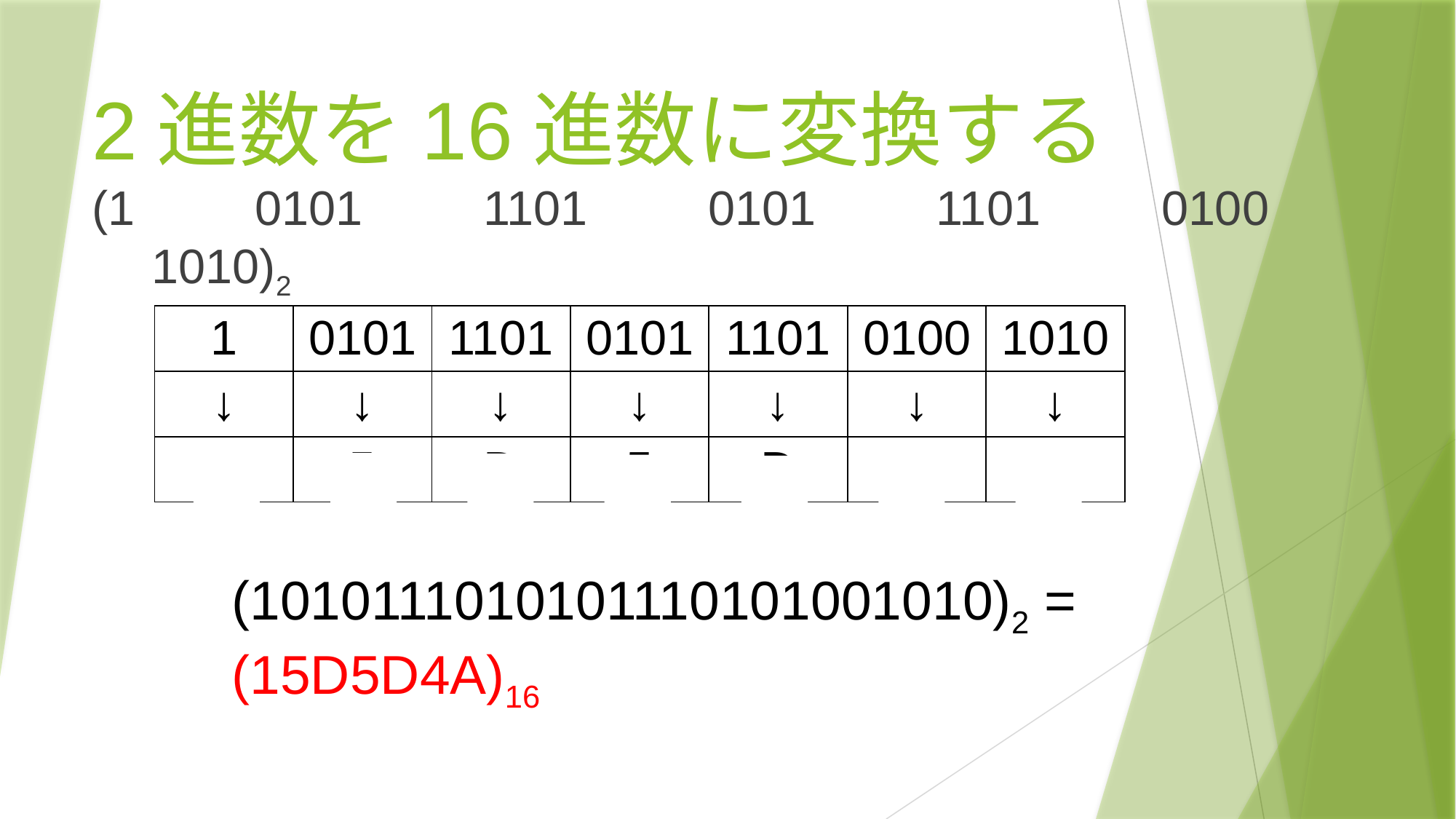

# 2進数を16進数に変換する
(1　　0101　　1101　　0101　　1101　　0100　　1010)2
| 1 | 0101 | 1101 | 0101 | 1101 | 0100 | 1010 |
| --- | --- | --- | --- | --- | --- | --- |
| ↓ | ↓ | ↓ | ↓ | ↓ | ↓ | ↓ |
| 1 | 5 | D | 5 | D | 4 | A |

(1010111010101110101001010)2 = (15D5D4A)16